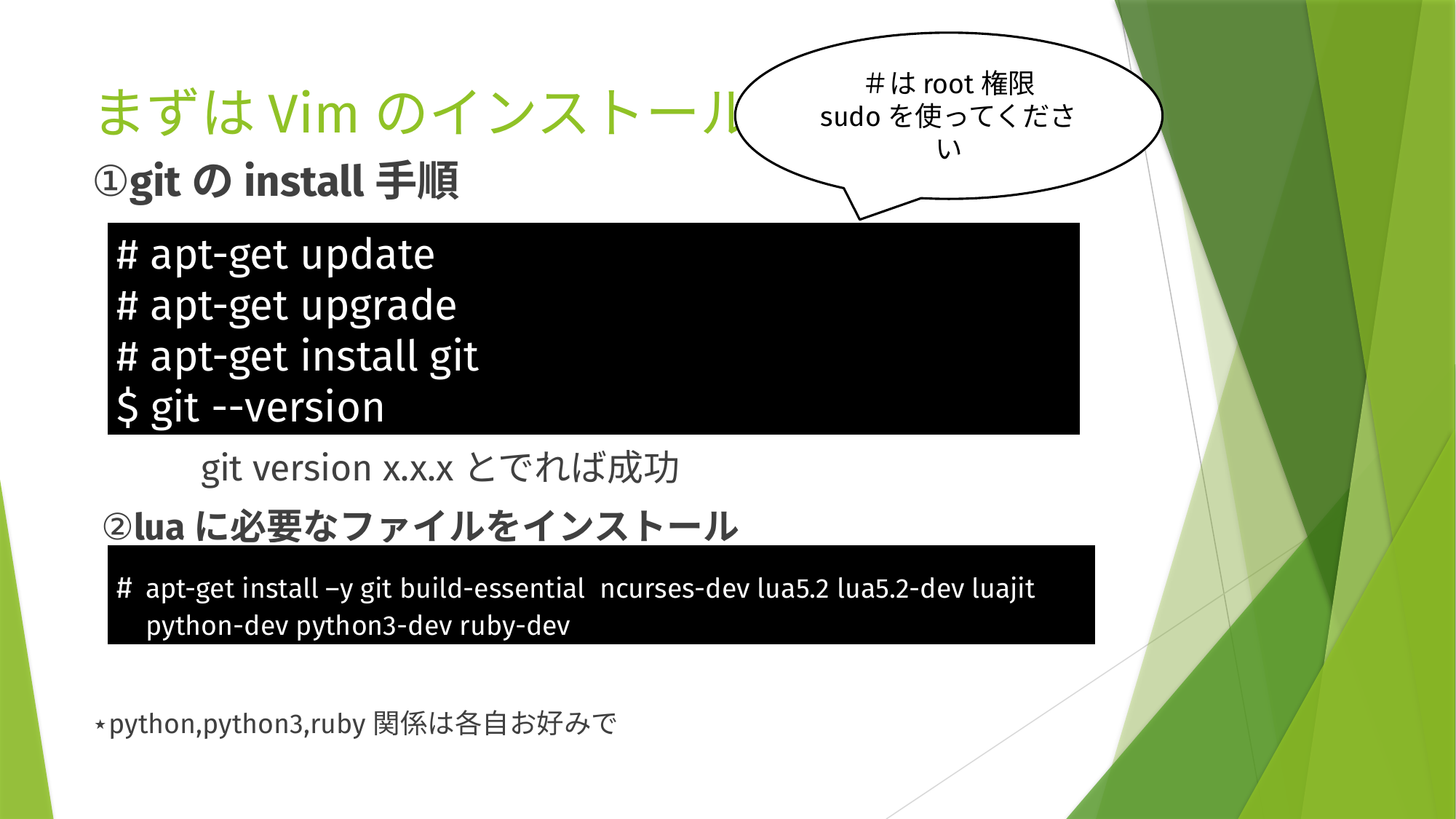

＃はroot権限
sudoを使ってください
# まずはVimのインストール
①gitのinstall手順

	git version x.x.xとでれば成功
 ②luaに必要なファイルをインストール

⋆python,python3,ruby関係は各自お好みで

# apt-get update
# apt-get upgrade
# apt-get install git
$ git --version
# apt-get install –y git build-essential  ncurses-dev lua5.2 lua5.2-dev luajit
    python-dev python3-dev ruby-dev